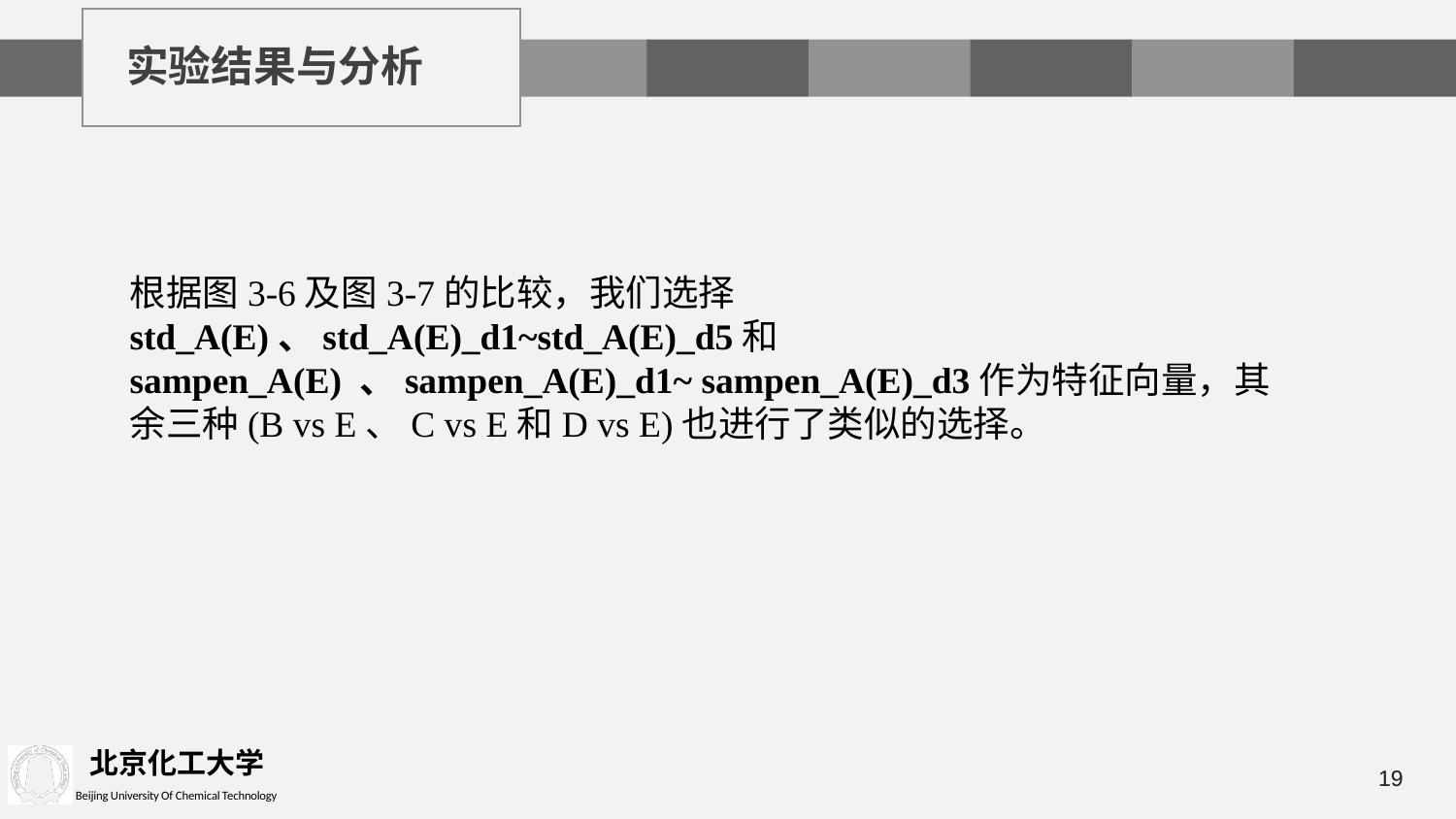

实验结果与分析

根据图3-6及图3-7的比较，我们选择std_A(E)、std_A(E)_d1~std_A(E)_d5和sampen_A(E) 、sampen_A(E)_d1~ sampen_A(E)_d3作为特征向量，其余三种(B vs E、C vs E和D vs E)也进行了类似的选择。
19
19